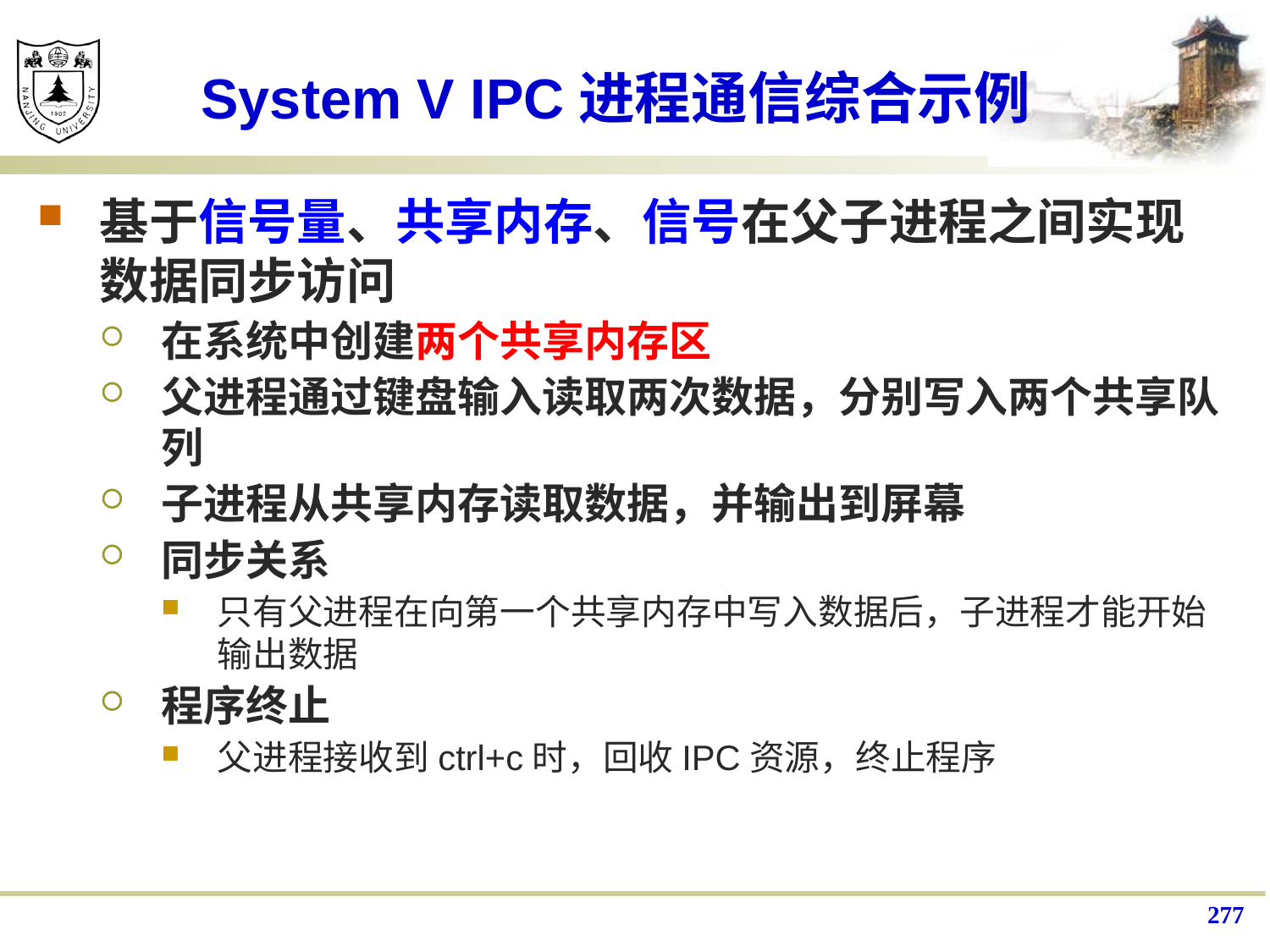

# System V IPC进程通信综合示例
基于信号量、共享内存、信号在父子进程之间实现数据同步访问
在系统中创建两个共享内存区
父进程通过键盘输入读取两次数据，分别写入两个共享队列
子进程从共享内存读取数据，并输出到屏幕
同步关系
只有父进程在向第一个共享内存中写入数据后，子进程才能开始输出数据
程序终止
父进程接收到ctrl+c时，回收IPC资源，终止程序

277